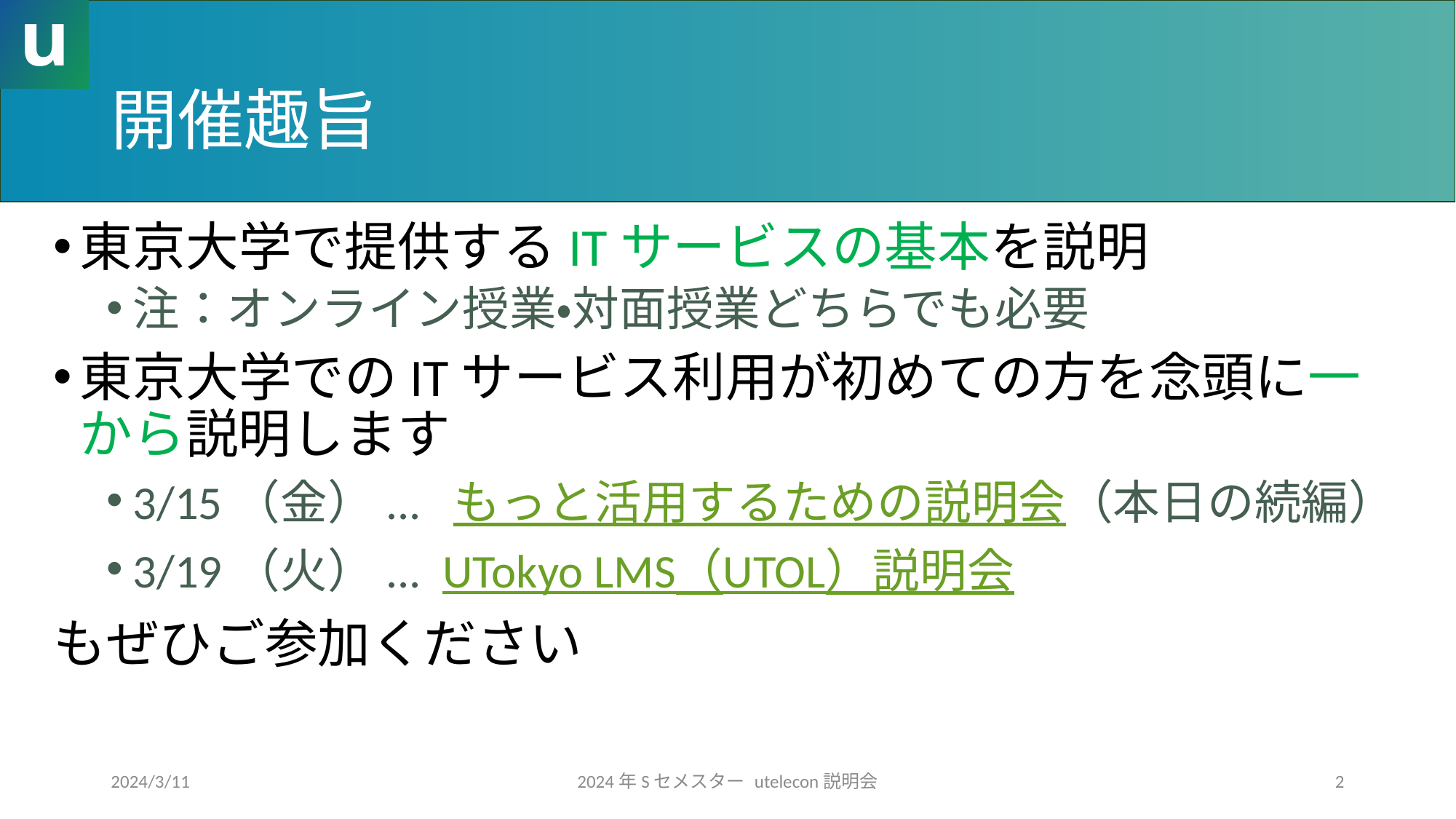

# 開催趣旨
東京大学で提供するITサービスの基本を説明
注：オンライン授業・対面授業どちらでも必要
東京大学でのITサービス利用が初めての方を念頭に一から説明します
3/15（金）...  もっと活用するための説明会（本日の続編）
3/19（火）...  UTokyo LMS（UTOL）説明会
もぜひご参加ください
2024/3/11
2024年Sセメスター utelecon説明会
2